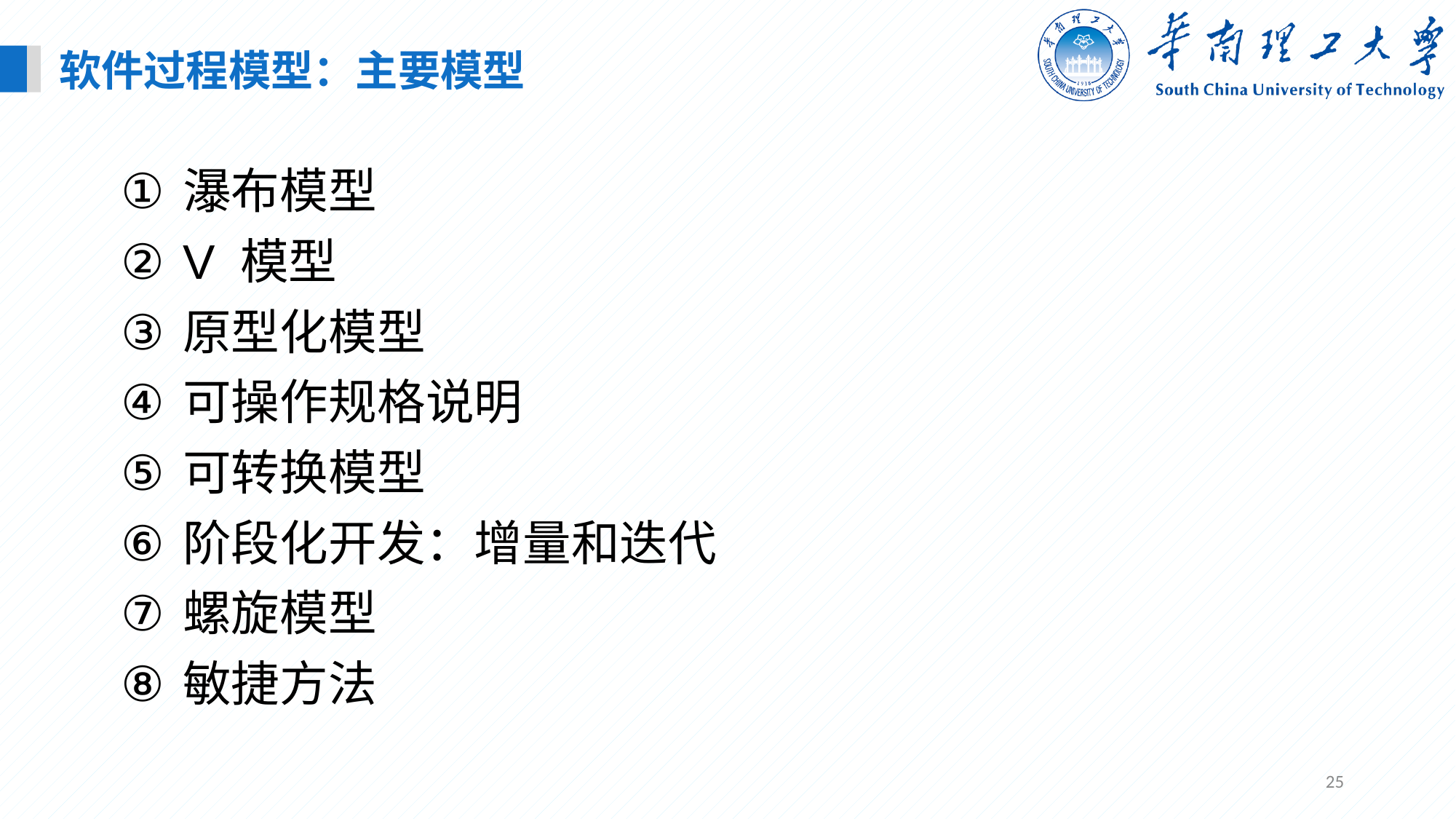

软件过程模型：主要模型
瀑布模型
V 模型
原型化模型
可操作规格说明
可转换模型
阶段化开发：增量和迭代
螺旋模型
敏捷方法
25